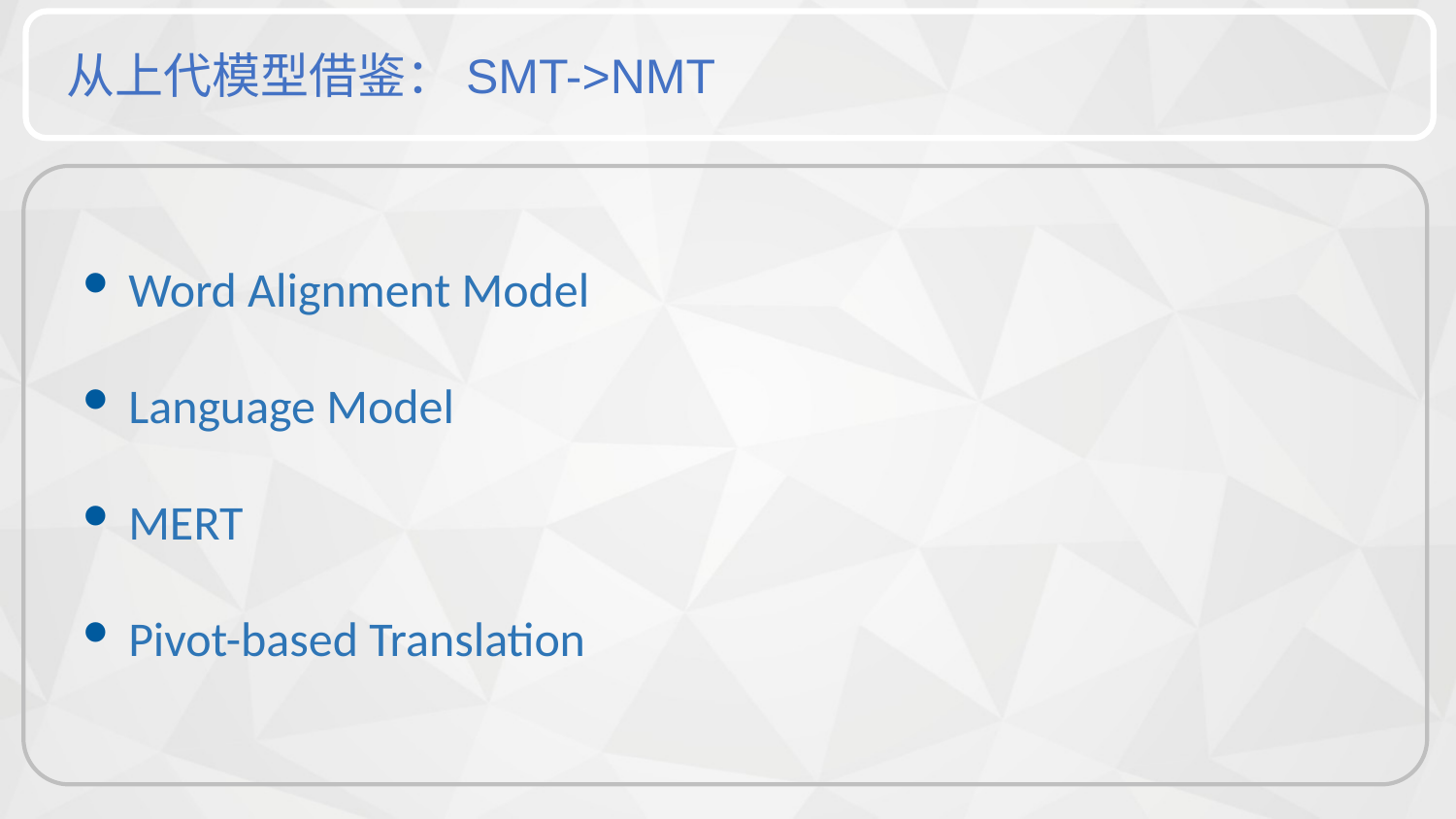

从上代模型借鉴：SMT->NMT

Word Alignment Model

Language Model

MERT

Pivot-based Translation